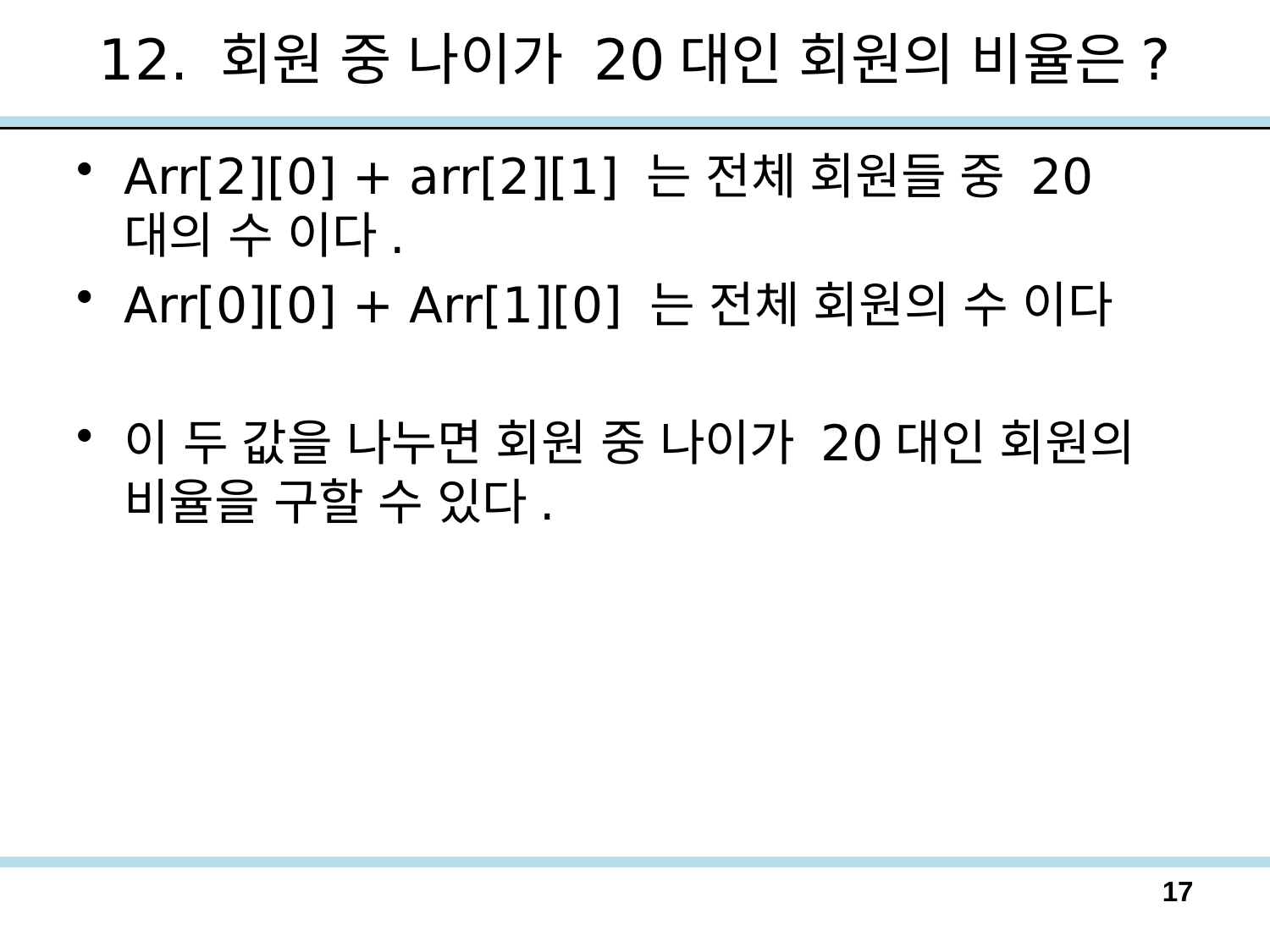

# 12. 회원 중 나이가 20대인 회원의 비율은?
Arr[2][0] + arr[2][1] 는 전체 회원들 중 20대의 수 이다.
Arr[0][0] + Arr[1][0] 는 전체 회원의 수 이다

이 두 값을 나누면 회원 중 나이가 20대인 회원의 비율을 구할 수 있다.
17